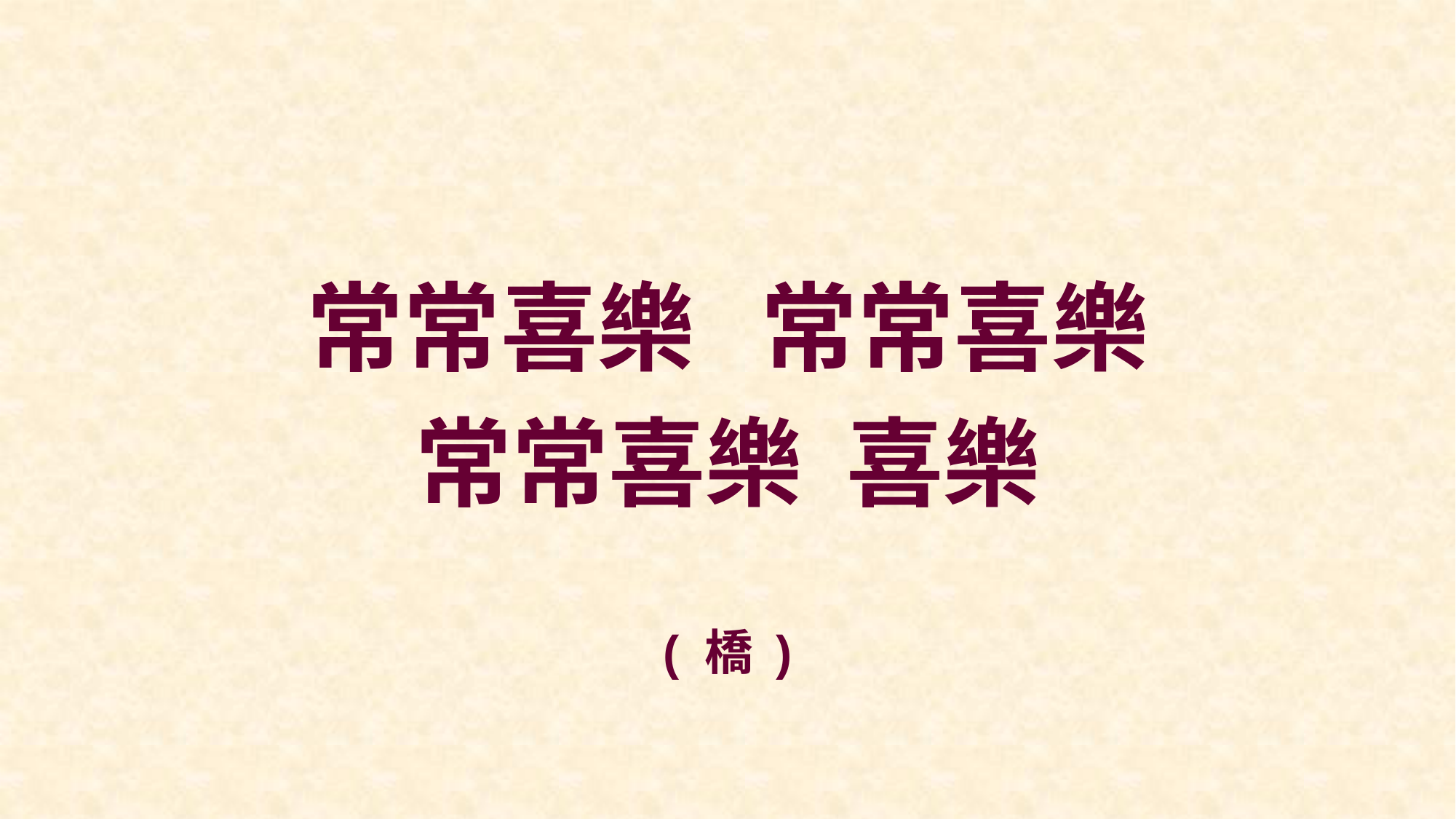

常常喜樂   常常喜樂
常常喜樂  喜樂
( 橋 )